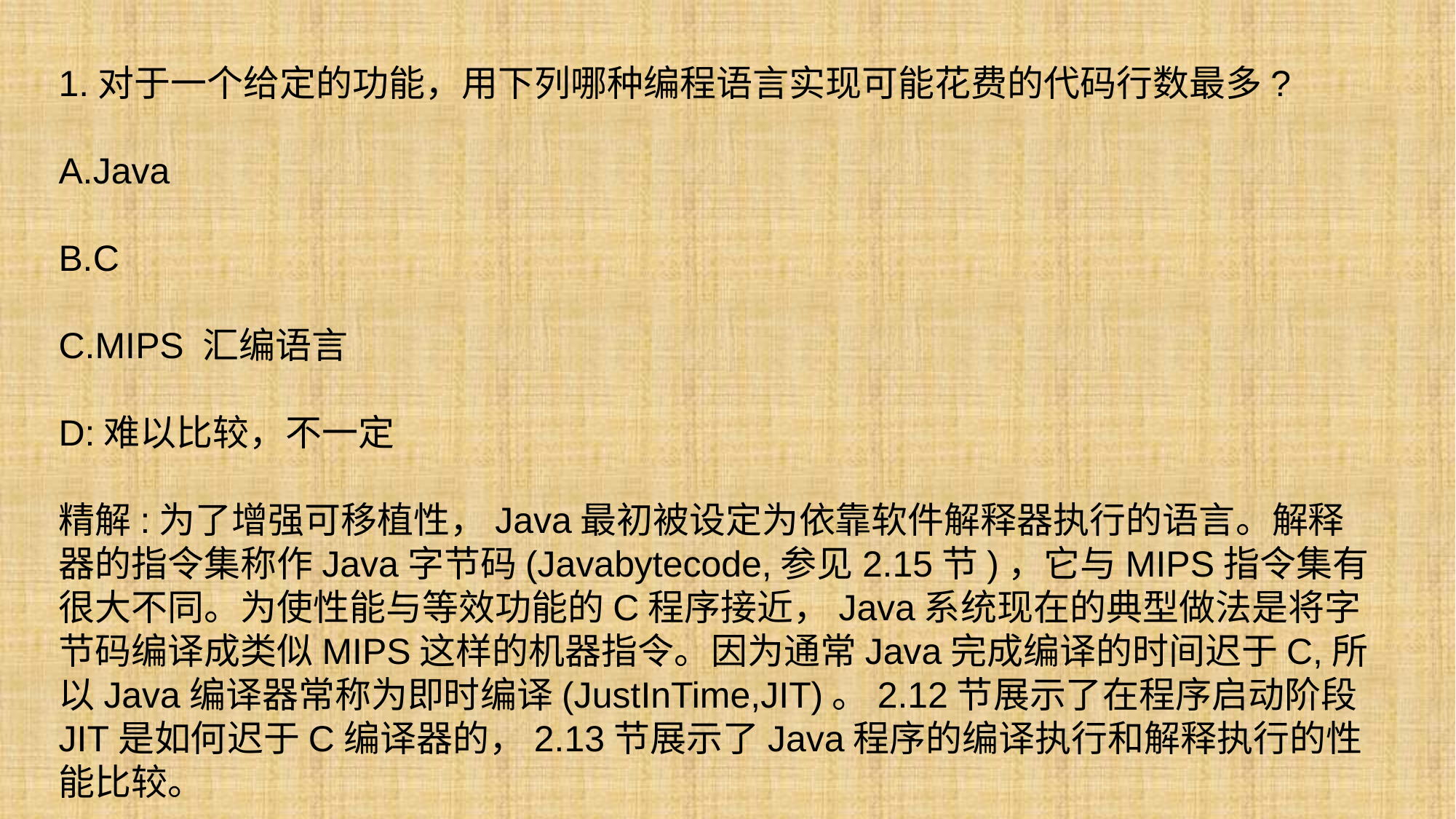

1.对于一个给定的功能，用下列哪种编程语言实现可能花费的代码行数最多?
A.Java
B.C
C.MIPS 汇编语言
D:难以比较，不一定
精解:为了增强可移植性，Java最初被设定为依靠软件解释器执行的语言。解释器的指令集称作Java字节码(Javabytecode,参见2.15节)，它与MIPS指令集有很大不同。为使性能与等效功能的C程序接近，Java系统现在的典型做法是将字节码编译成类似MIPS这样的机器指令。因为通常Java完成编译的时间迟于C,所以Java编译器常称为即时编译(JustInTime,JIT)。2.12节展示了在程序启动阶段JIT是如何迟于C编译器的，2.13节展示了Java程序的编译执行和解释执行的性能比较。